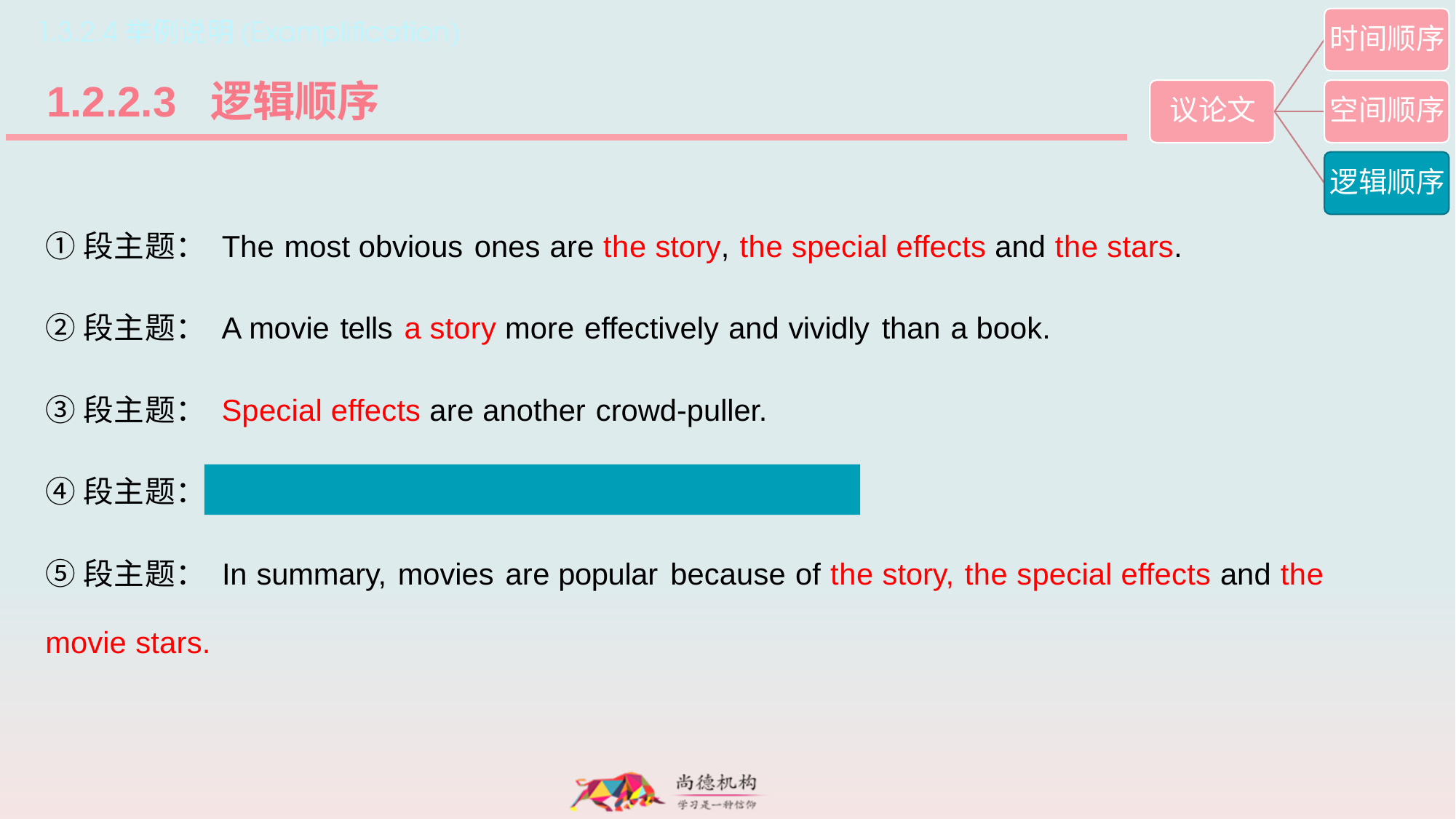

议论文

时间顺序

空间顺序

逻辑顺序
1.3.2.4举例说明(Examplification)
1.2.2.3  逻辑顺序
①段主题： The most obvious ones are the story, the special effects and the stars.
②段主题： A movie tells a story more effectively and vividly than a book.
③段主题： Special effects are another crowd-puller.
④段主题：
⑤段主题： In summary, movies are popular because of the story, the special effects and the movie stars.